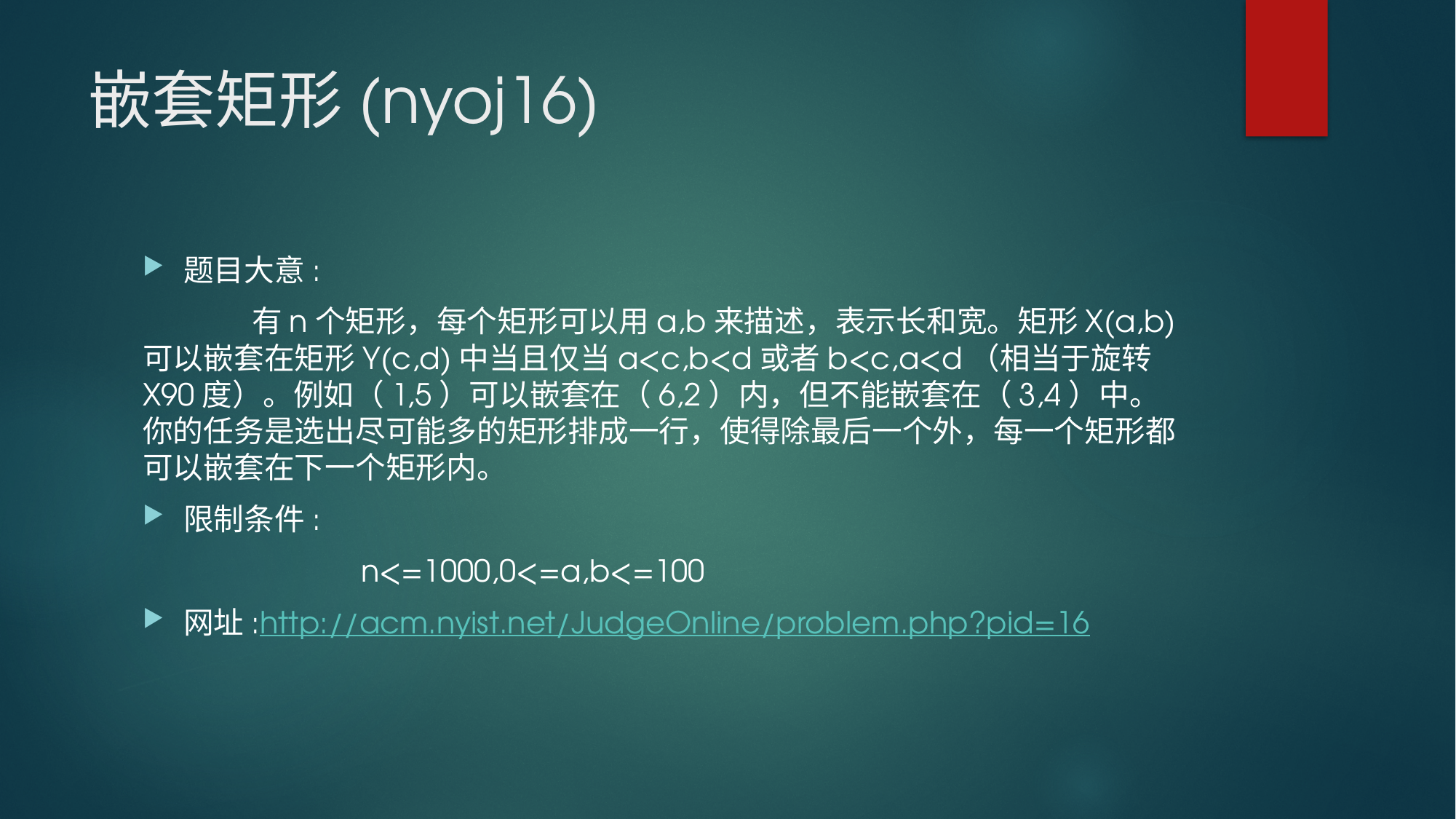

# 嵌套矩形(nyoj16)
题目大意:
	有n个矩形，每个矩形可以用a,b来描述，表示长和宽。矩形X(a,b)可以嵌套在矩形Y(c,d)中当且仅当a<c,b<d或者b<c,a<d（相当于旋转X90度）。例如（1,5）可以嵌套在（6,2）内，但不能嵌套在（3,4）中。你的任务是选出尽可能多的矩形排成一行，使得除最后一个外，每一个矩形都可以嵌套在下一个矩形内。
限制条件:
		n<=1000,0<=a,b<=100
网址:http://acm.nyist.net/JudgeOnline/problem.php?pid=16